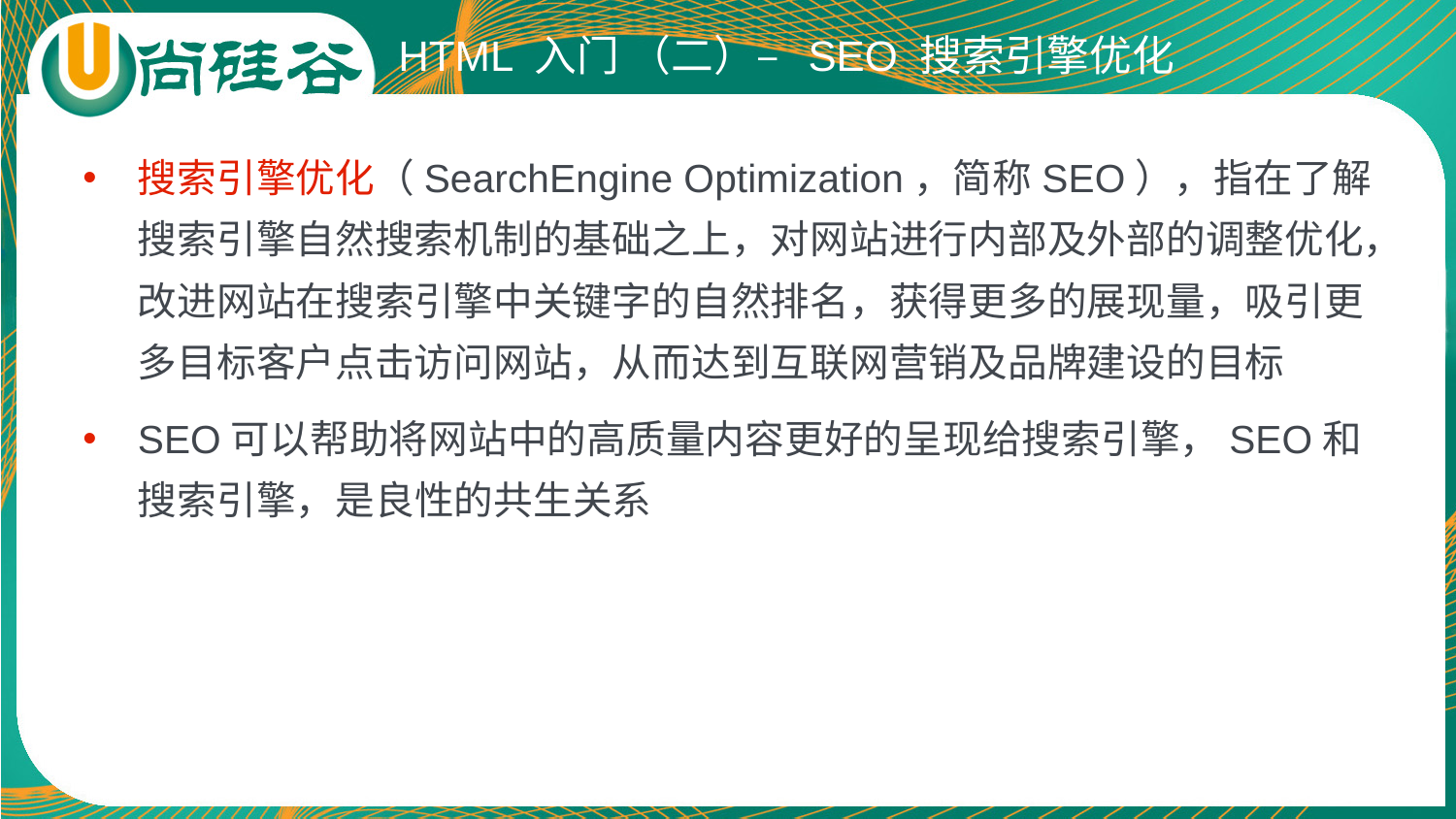

# HTML 入门 （二）–  SEO 搜索引擎优化
搜索引擎优化（SearchEngine Optimization，简称SEO），指在了解搜索引擎自然搜索机制的基础之上，对网站进行内部及外部的调整优化，改进网站在搜索引擎中关键字的自然排名，获得更多的展现量，吸引更多目标客户点击访问网站，从而达到互联网营销及品牌建设的目标
SEO可以帮助将网站中的高质量内容更好的呈现给搜索引擎，SEO和搜索引擎，是良性的共生关系